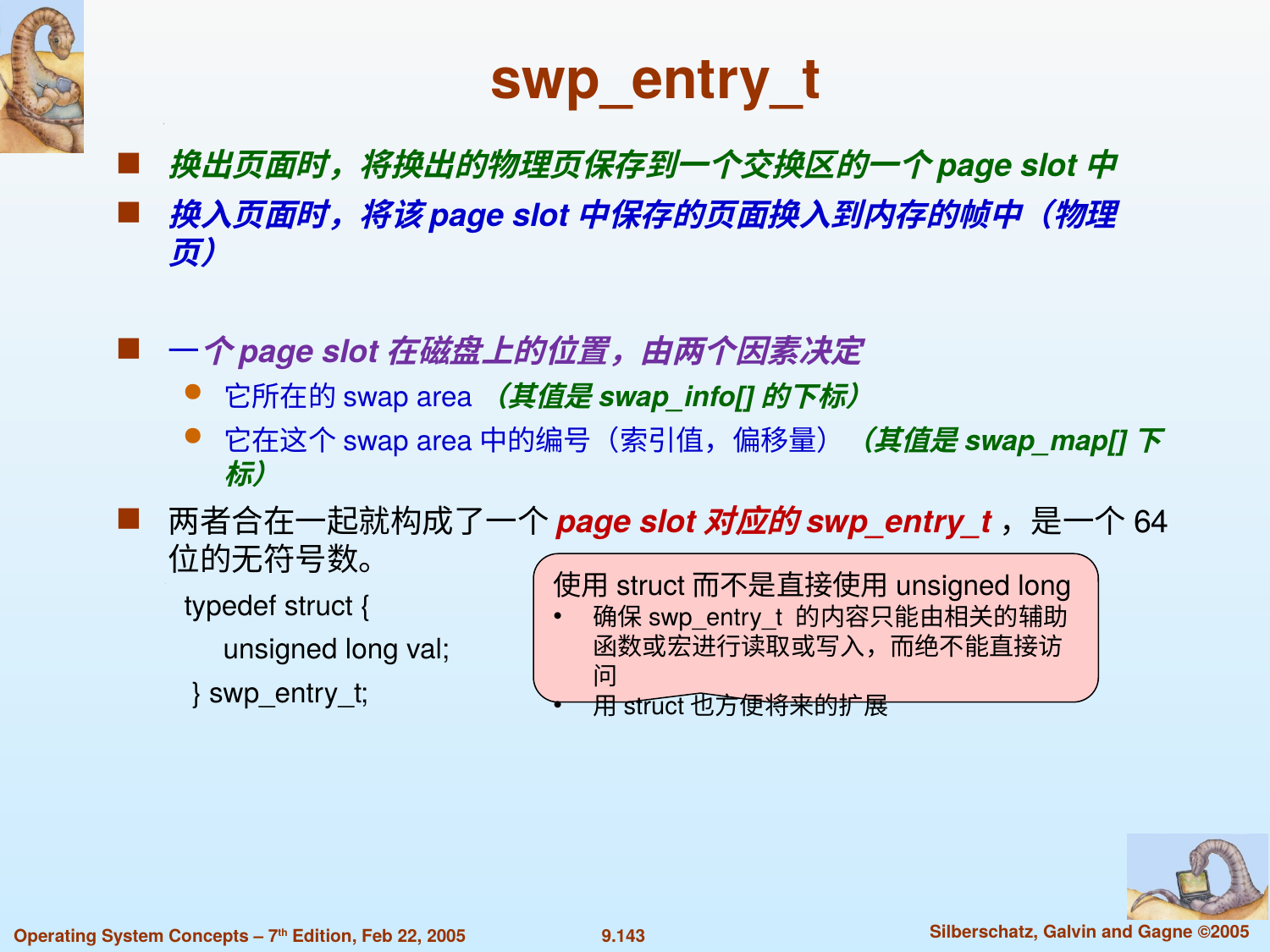

swp_entry_t
换出页面时，将换出的物理页保存到一个交换区的一个page slot中
换入页面时，将该page slot中保存的页面换入到内存的帧中（物理页）

一个page slot在磁盘上的位置，由两个因素决定
它所在的swap area（其值是swap_info[]的下标）
它在这个swap area中的编号（索引值，偏移量）（其值是swap_map[]下标）
两者合在一起就构成了一个page slot对应的swp_entry_t，是一个64位的无符号数。
typedef struct {
     unsigned long val;
 } swp_entry_t;

使用struct而不是直接使用unsigned long
确保swp_entry_t 的内容只能由相关的辅助函数或宏进行读取或写入，而绝不能直接访问
用struct也方便将来的扩展